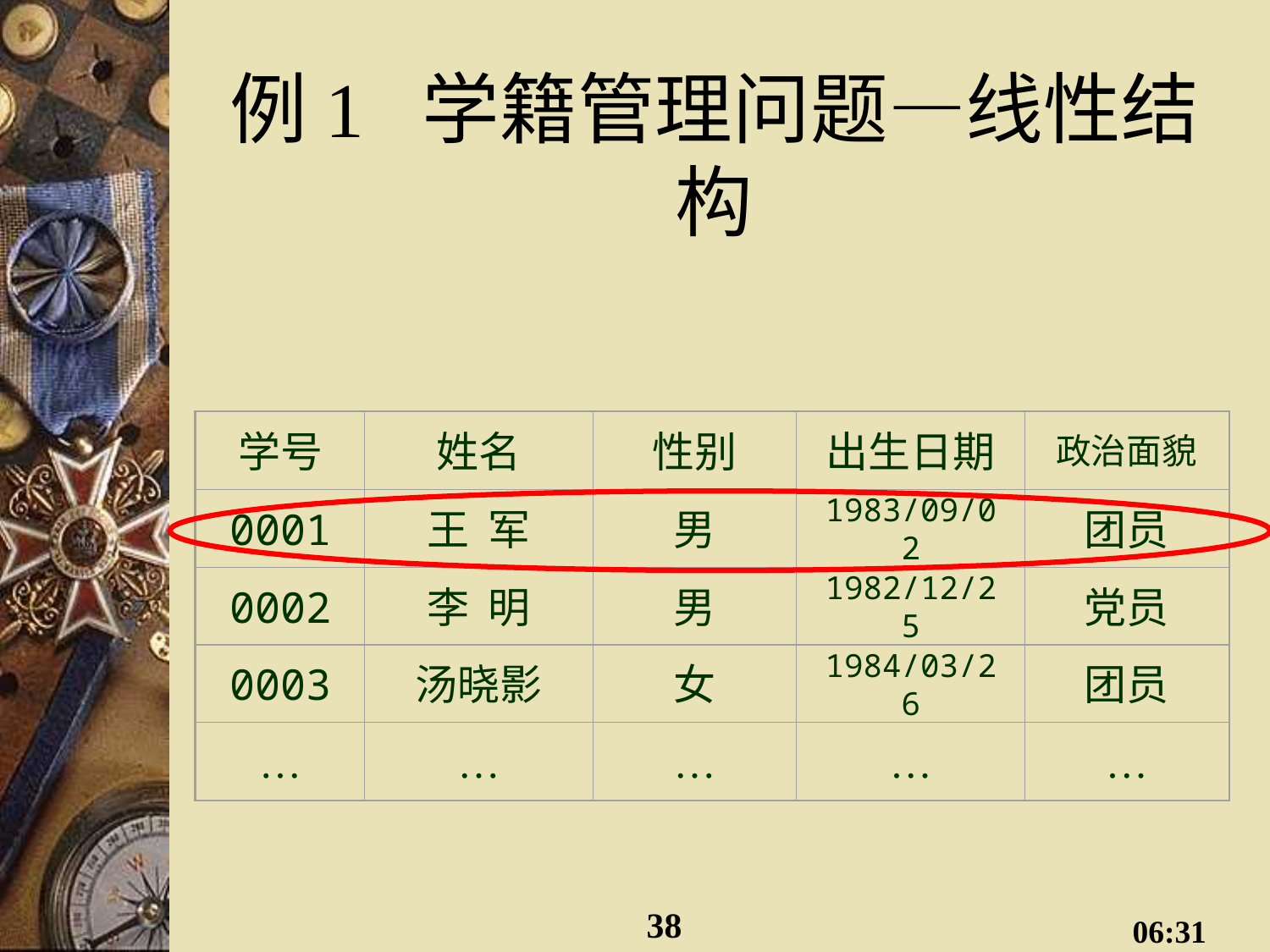

# 例1  学籍管理问题—线性结构

学号

姓名

性别

出生日期

政治面貌

0001

王  军

男

1983/09/02

团员

0002

李  明

男

1982/12/25

党员

0003

汤晓影

女

1984/03/26

团员

…

…

…

…

…